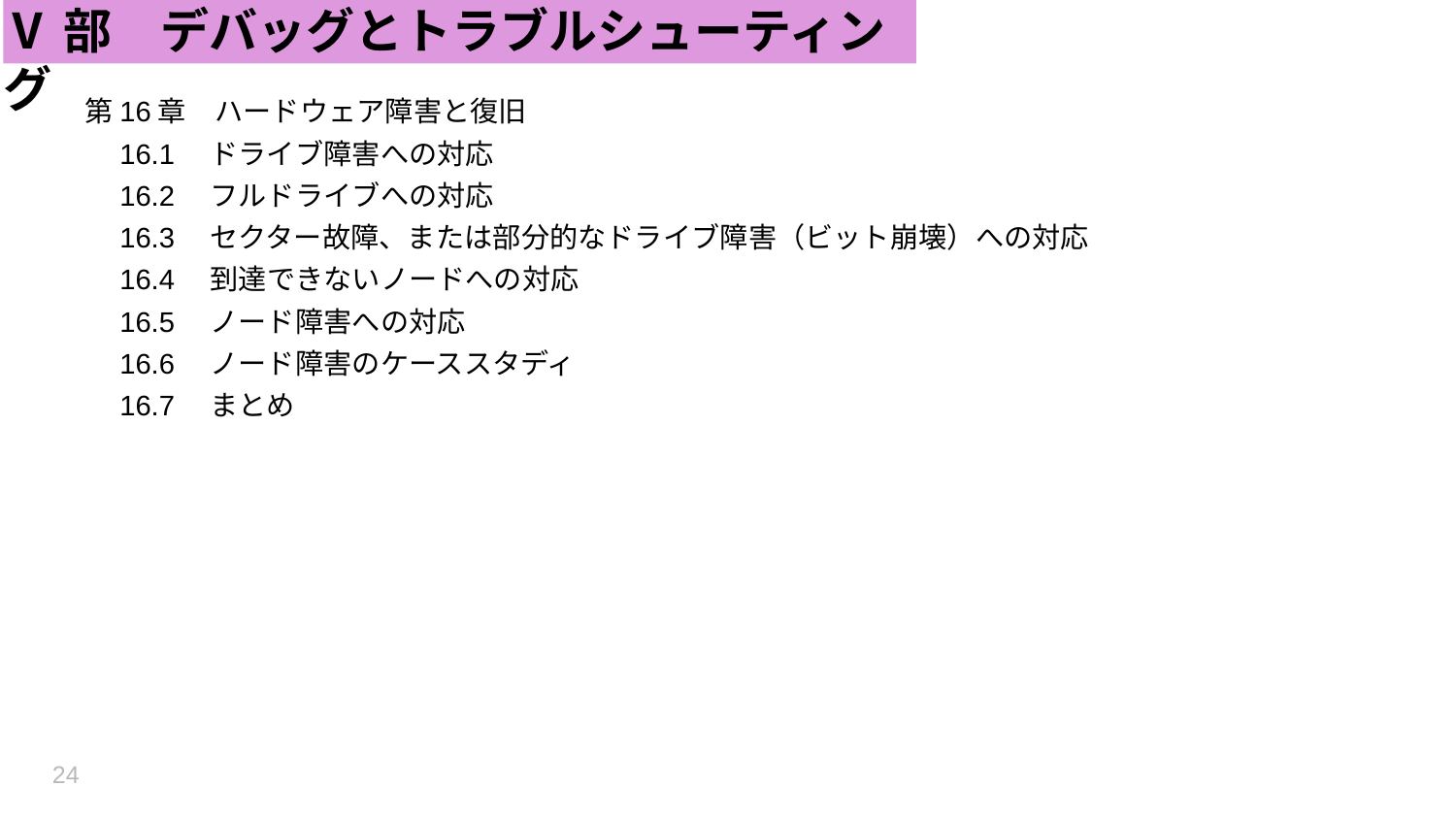

# Ⅴ部　デバッグとトラブルシューティング

　第16章　ハードウェア障害と復旧
　　16.1　ドライブ障害への対応
　　16.2　フルドライブへの対応
　　16.3　セクター故障、または部分的なドライブ障害（ビット崩壊）への対応
　　16.4　到達できないノードへの対応
　　16.5　ノード障害への対応
　　16.6　ノード障害のケーススタディ
　　16.7　まとめ